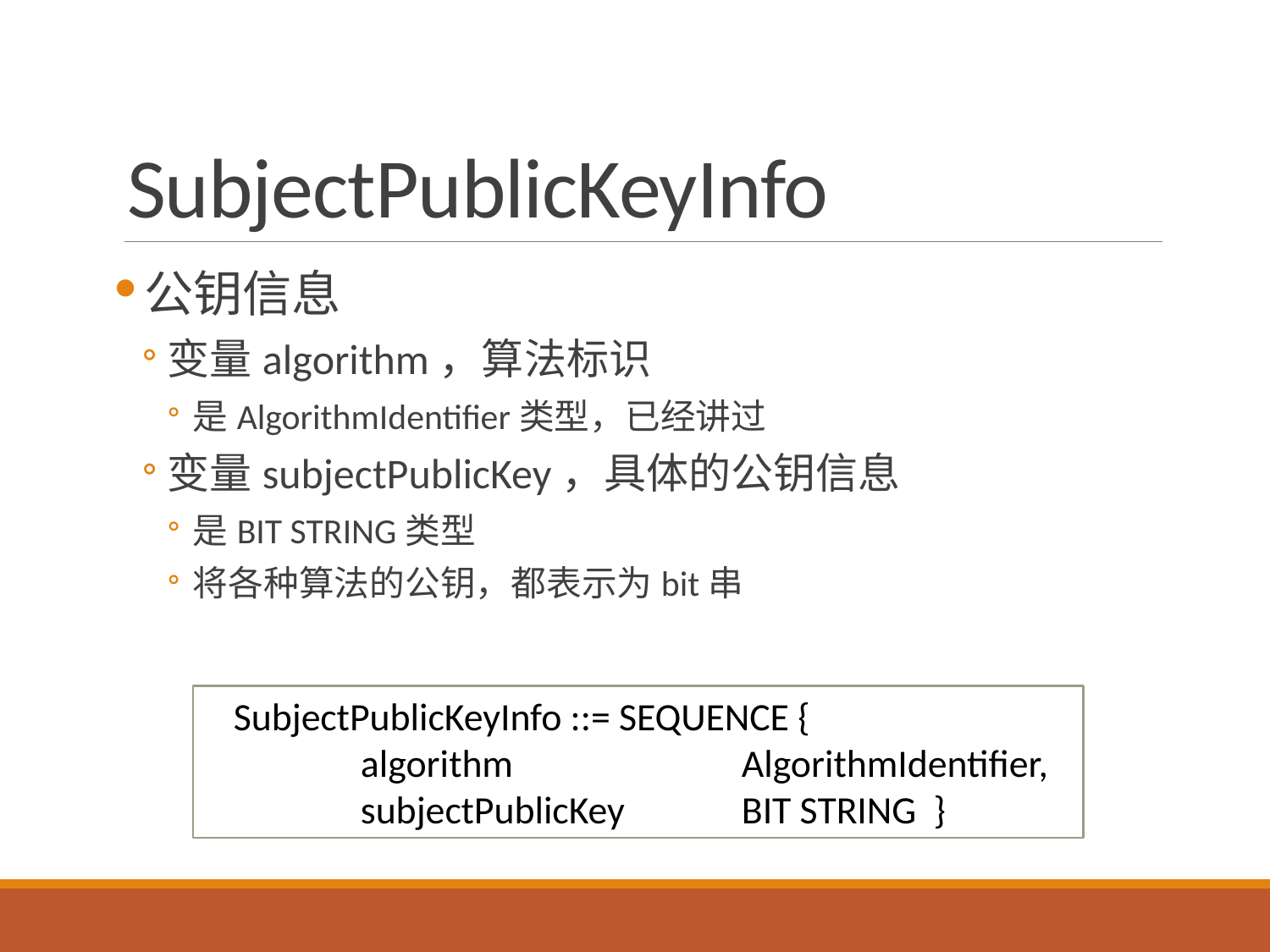

# SubjectPublicKeyInfo
公钥信息
变量algorithm，算法标识
是AlgorithmIdentifier类型，已经讲过
变量subjectPublicKey，具体的公钥信息
是BIT STRING类型
将各种算法的公钥，都表示为bit串
SubjectPublicKeyInfo ::= SEQUENCE {
	algorithm		AlgorithmIdentifier,
	subjectPublicKey	BIT STRING  }
34